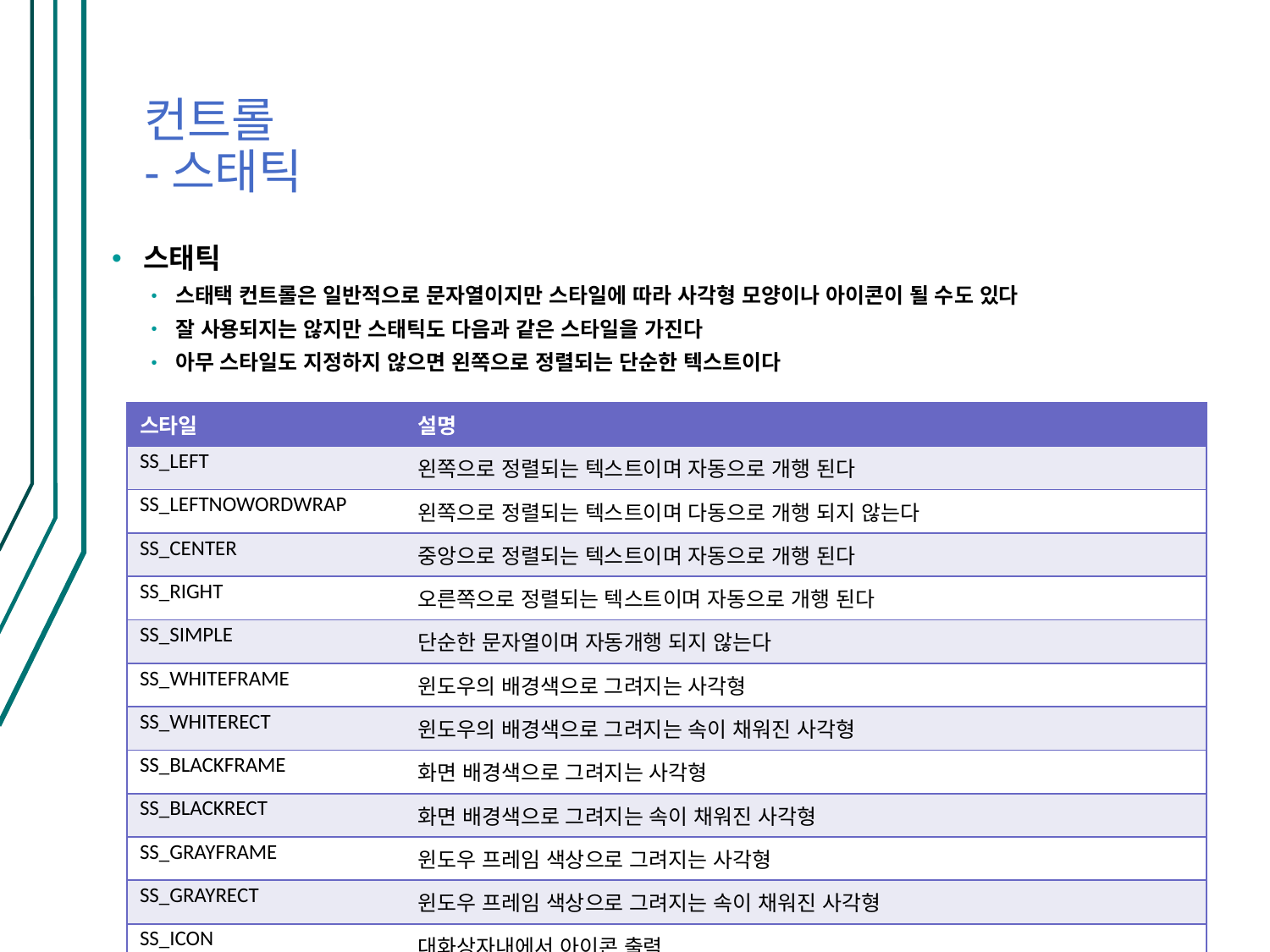

# 컨트롤 -스태틱
스태틱
스태택 컨트롤은 일반적으로 문자열이지만 스타일에 따라 사각형 모양이나 아이콘이 될 수도 있다
잘 사용되지는 않지만 스태틱도 다음과 같은 스타일을 가진다
아무 스타일도 지정하지 않으면 왼쪽으로 정렬되는 단순한 텍스트이다
| 스타일 | 설명 |
| --- | --- |
| SS\_LEFT | 왼쪽으로 정렬되는 텍스트이며 자동으로 개행 된다 |
| SS\_LEFTNOWORDWRAP | 왼쪽으로 정렬되는 텍스트이며 다동으로 개행 되지 않는다 |
| SS\_CENTER | 중앙으로 정렬되는 텍스트이며 자동으로 개행 된다 |
| SS\_RIGHT | 오른쪽으로 정렬되는 텍스트이며 자동으로 개행 된다 |
| SS\_SIMPLE | 단순한 문자열이며 자동개행 되지 않는다 |
| SS\_WHITEFRAME | 윈도우의 배경색으로 그려지는 사각형 |
| SS\_WHITERECT | 윈도우의 배경색으로 그려지는 속이 채워진 사각형 |
| SS\_BLACKFRAME | 화면 배경색으로 그려지는 사각형 |
| SS\_BLACKRECT | 화면 배경색으로 그려지는 속이 채워진 사각형 |
| SS\_GRAYFRAME | 윈도우 프레임 색상으로 그려지는 사각형 |
| SS\_GRAYRECT | 윈도우 프레임 색상으로 그려지는 속이 채워진 사각형 |
| SS\_ICON | 대화상자내에서 아이콘 출력 |
| SS\_NOPREFIX | &문자를 단축키 지정에 사용하지 않고 그대로 출력한다 |